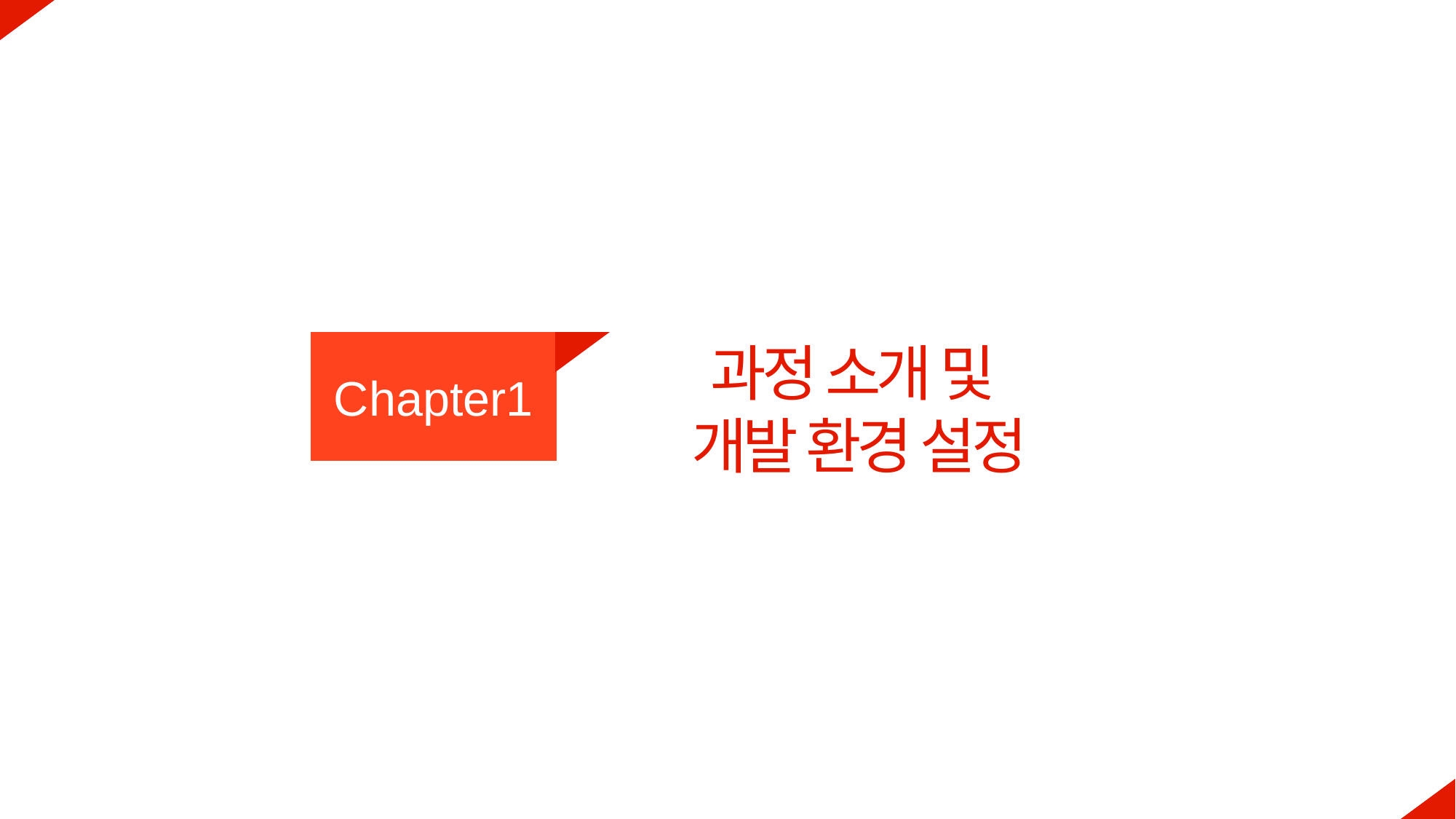

Chapter1
과정 소개 및
개발 환경 설정